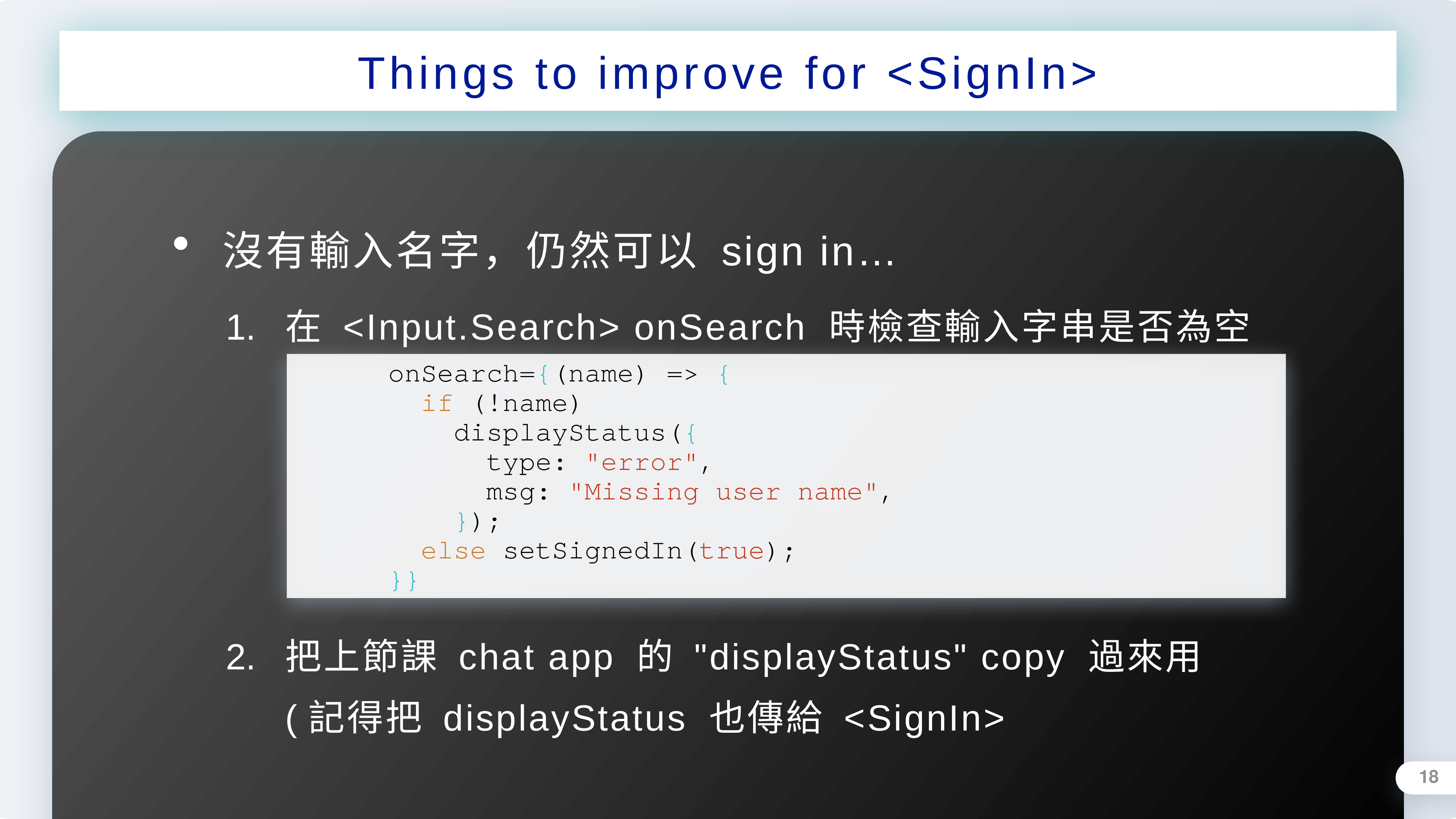

Things to improve for <SignIn>
沒有輸入名字，仍然可以 sign in…
在 <Input.Search> onSearch 時檢查輸入字串是否為空
      onSearch={(name) => {
        if (!name)
          displayStatus({
            type: "error",
            msg: "Missing user name",
          });
        else setSignedIn(true);
      }}
把上節課 chat app 的 "displayStatus" copy 過來用 (記得把 displayStatus 也傳給 <SignIn>
18